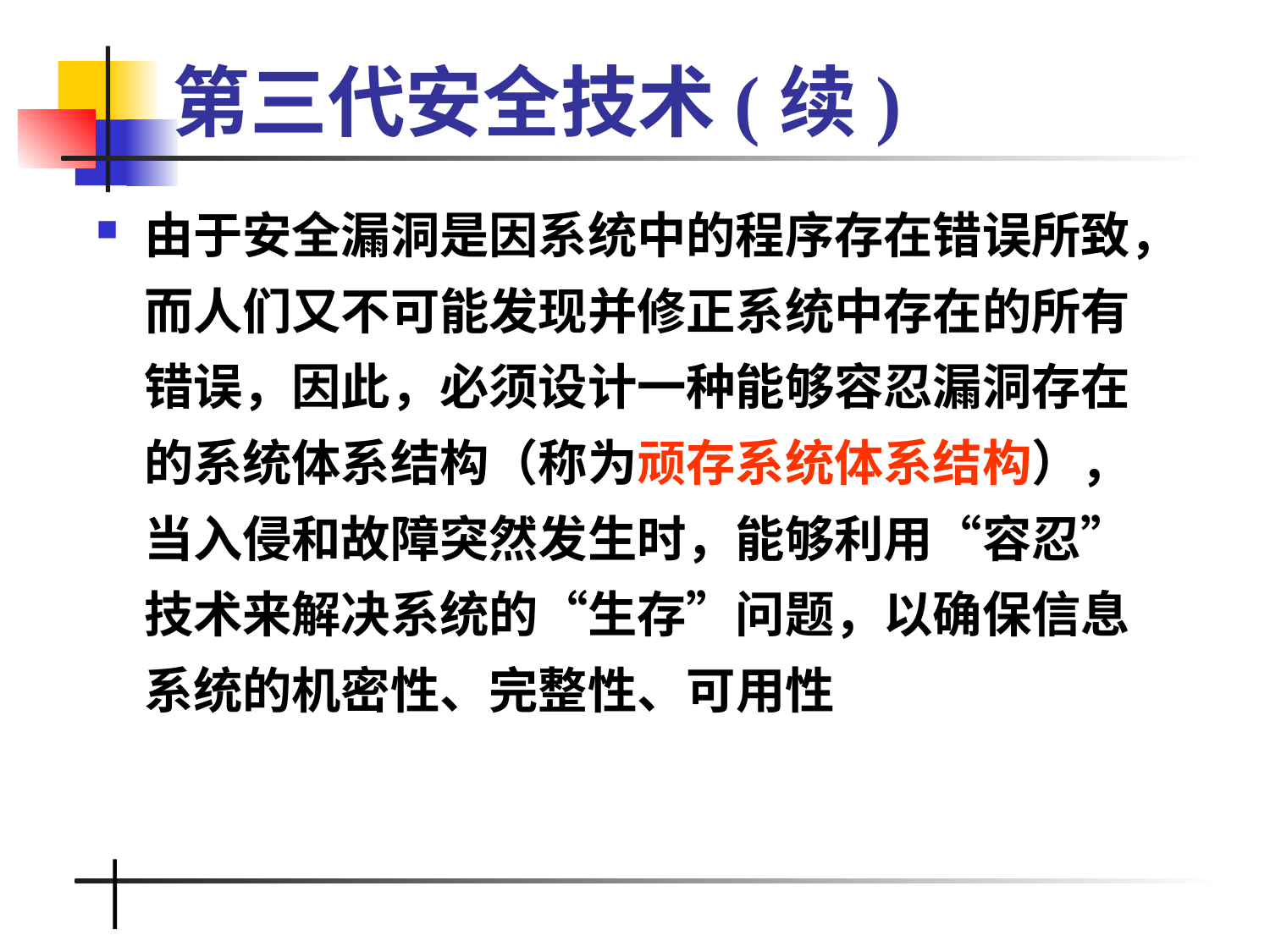

# 第三代安全技术(续)
由于安全漏洞是因系统中的程序存在错误所致，而人们又不可能发现并修正系统中存在的所有错误，因此，必须设计一种能够容忍漏洞存在的系统体系结构（称为顽存系统体系结构），当入侵和故障突然发生时，能够利用“容忍”技术来解决系统的“生存”问题，以确保信息系统的机密性、完整性、可用性